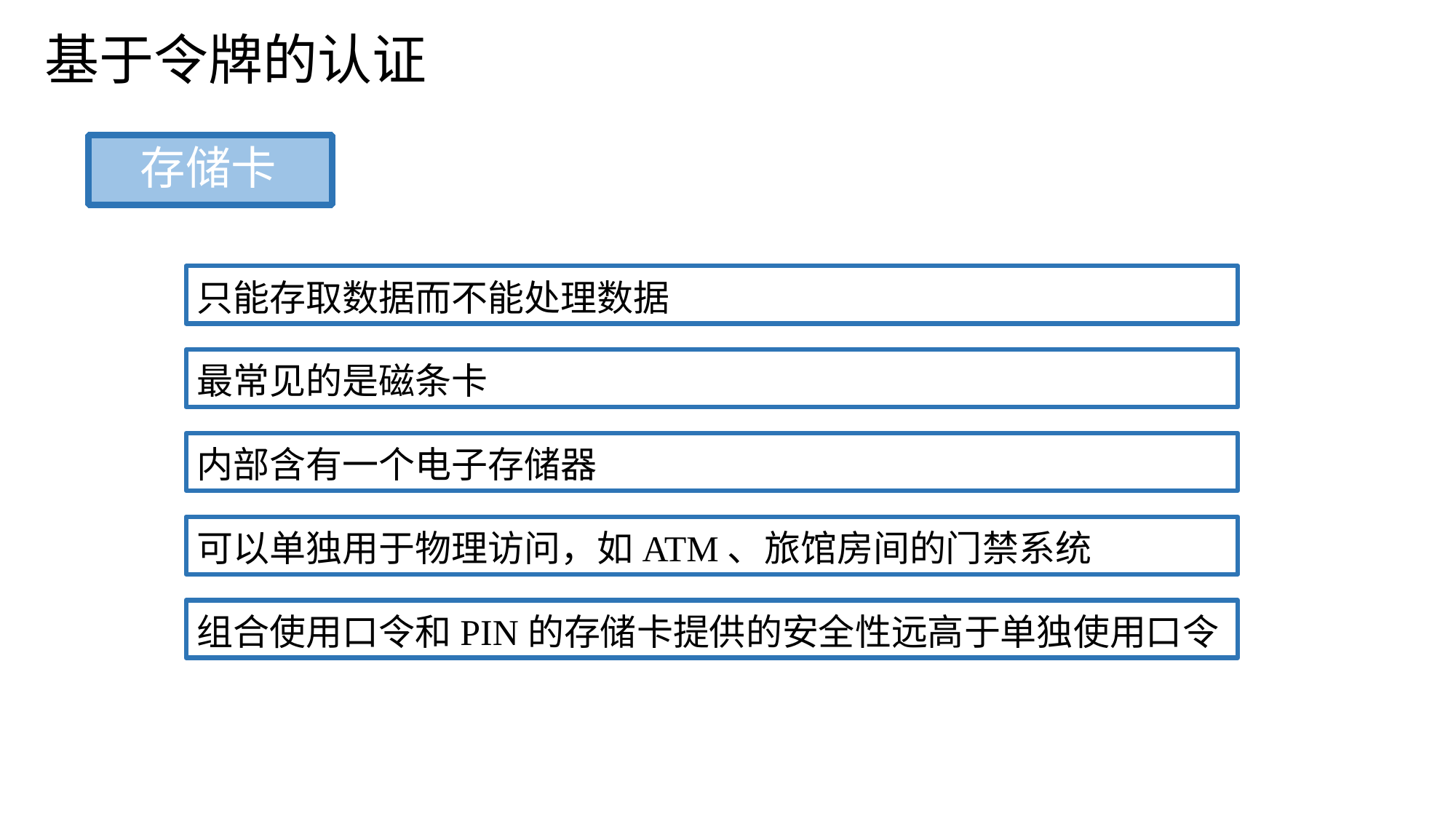

基于令牌的认证
存储卡
只能存取数据而不能处理数据
最常见的是磁条卡
内部含有一个电子存储器
可以单独用于物理访问，如ATM、旅馆房间的门禁系统
组合使用口令和PIN的存储卡提供的安全性远高于单独使用口令